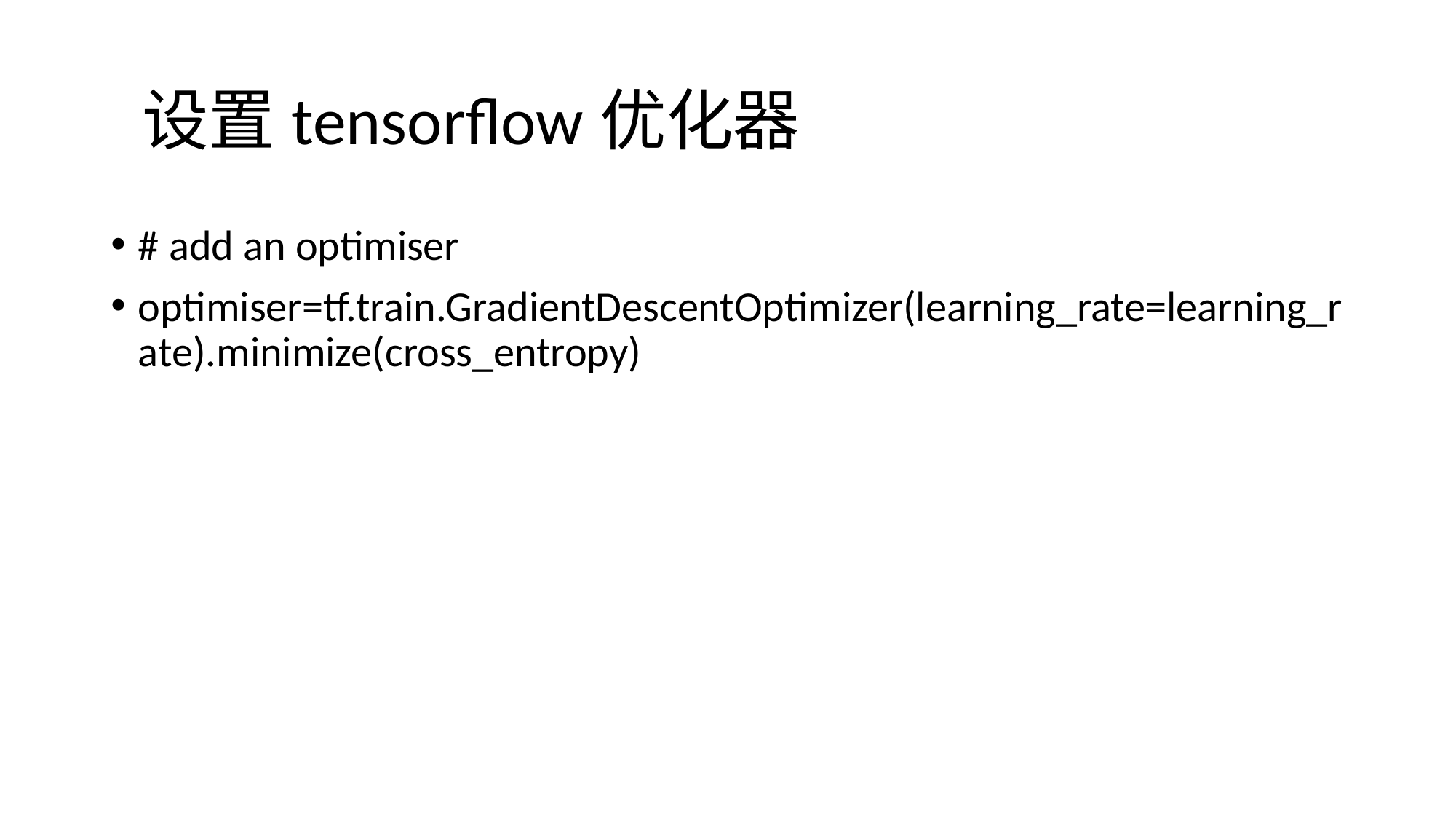

# 设置tensorflow优化器
# add an optimiser
optimiser=tf.train.GradientDescentOptimizer(learning_rate=learning_rate).minimize(cross_entropy)